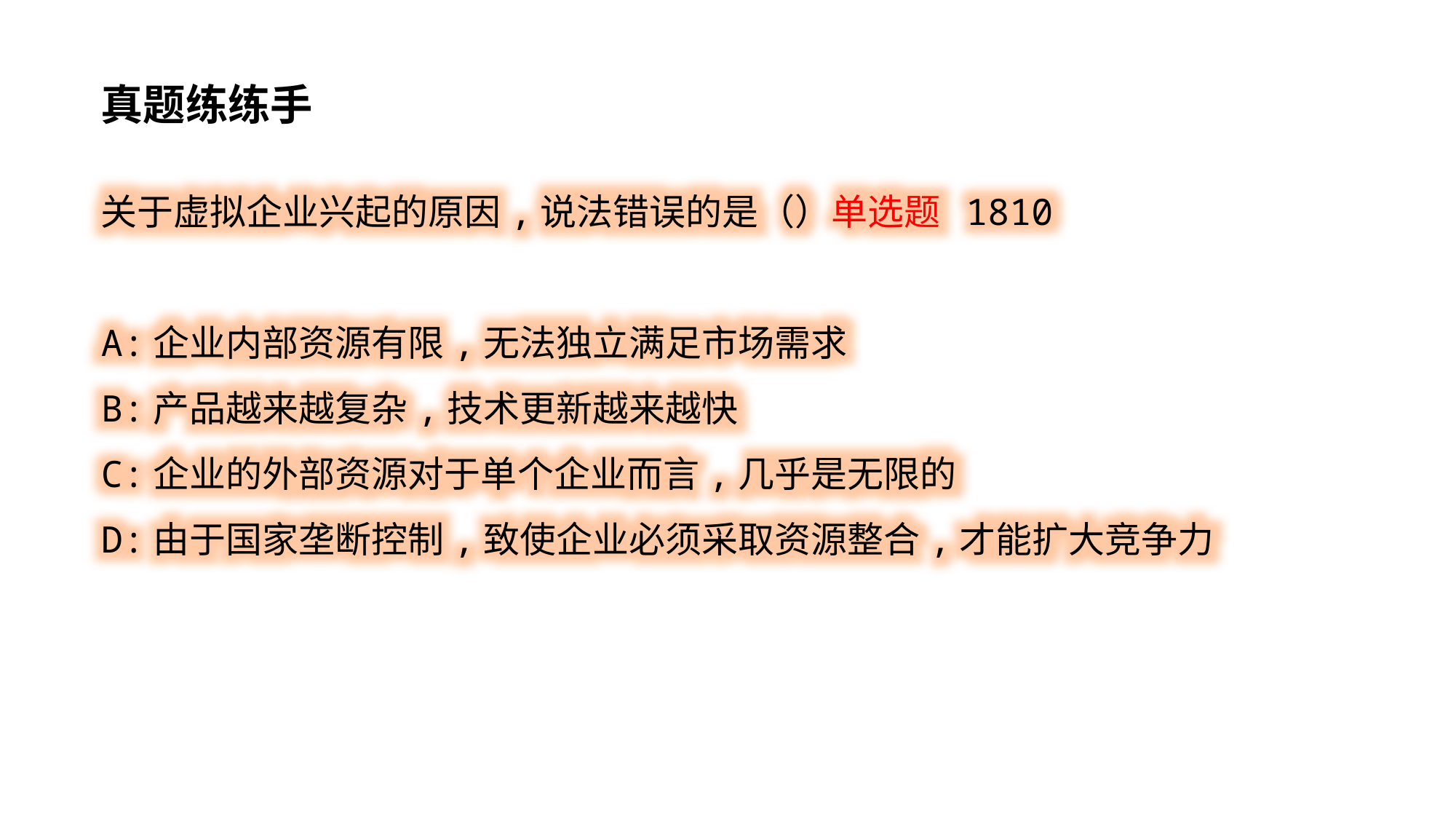

真题练练手
关于虚拟企业兴起的原因,说法错误的是（）单选题  1810

A:企业内部资源有限,无法独立满足市场需求
B:产品越来越复杂,技术更新越来越快
C:企业的外部资源对于单个企业而言,几乎是无限的
D:由于国家垄断控制,致使企业必须采取资源整合,才能扩大竞争力